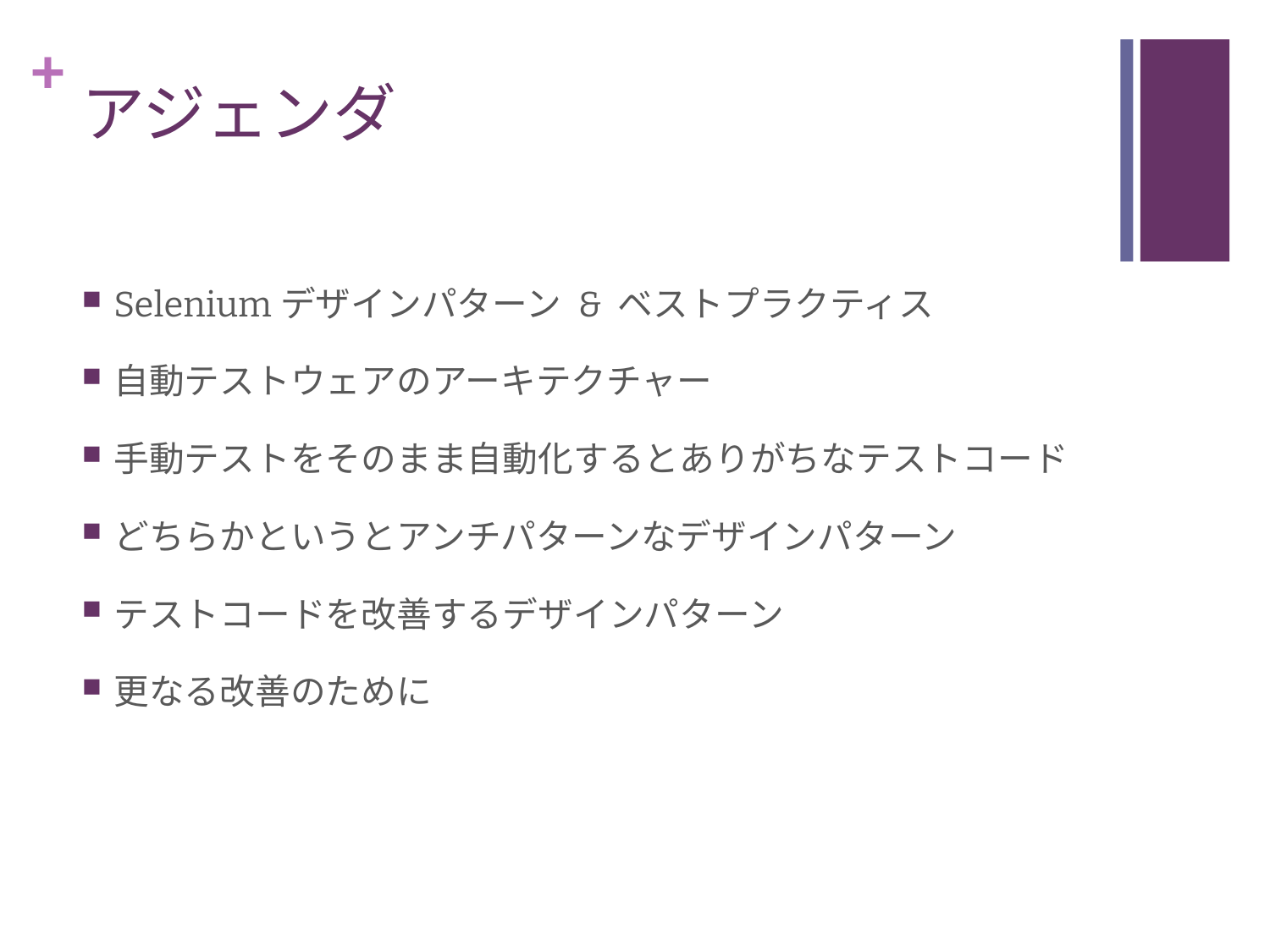

# アジェンダ
Seleniumデザインパターン & ベストプラクティス
自動テストウェアのアーキテクチャー
手動テストをそのまま自動化するとありがちなテストコード
どちらかというとアンチパターンなデザインパターン
テストコードを改善するデザインパターン
更なる改善のために